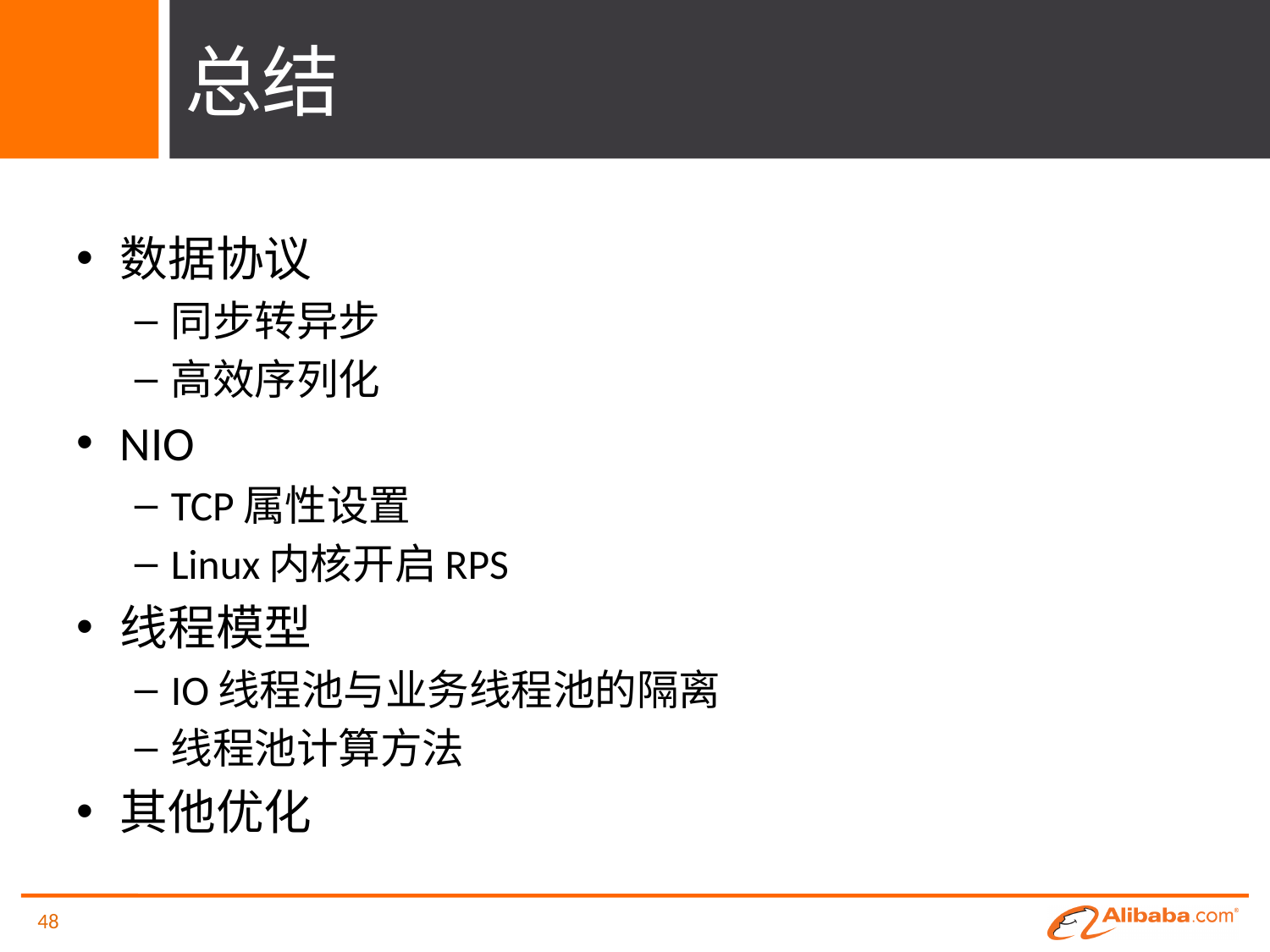

# 总结
数据协议
同步转异步
高效序列化
NIO
TCP属性设置
Linux内核开启RPS
线程模型
IO线程池与业务线程池的隔离
线程池计算方法
其他优化

48